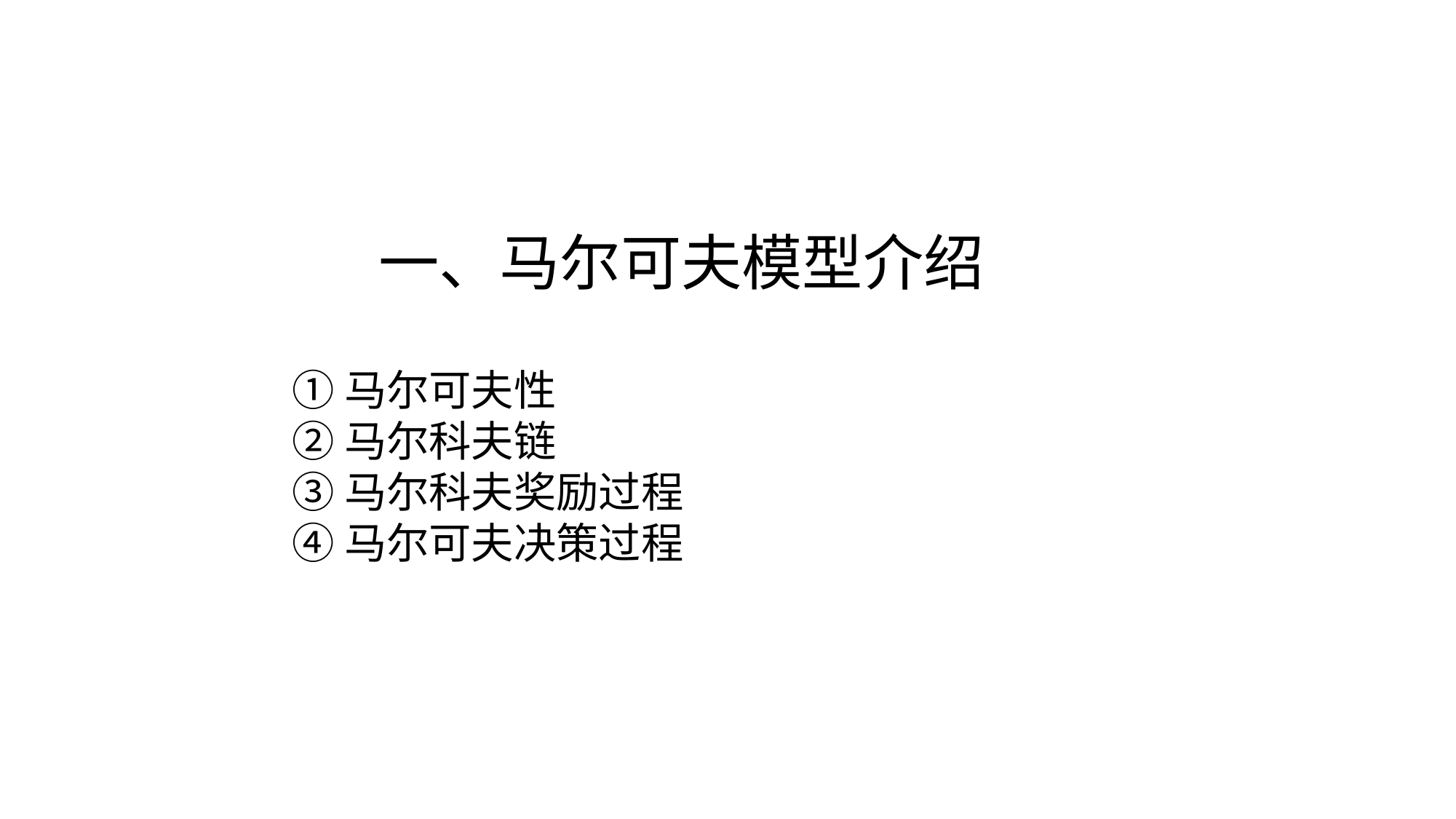

一、马尔可夫模型介绍
①马尔可夫性
②马尔科夫链
③马尔科夫奖励过程
④马尔可夫决策过程